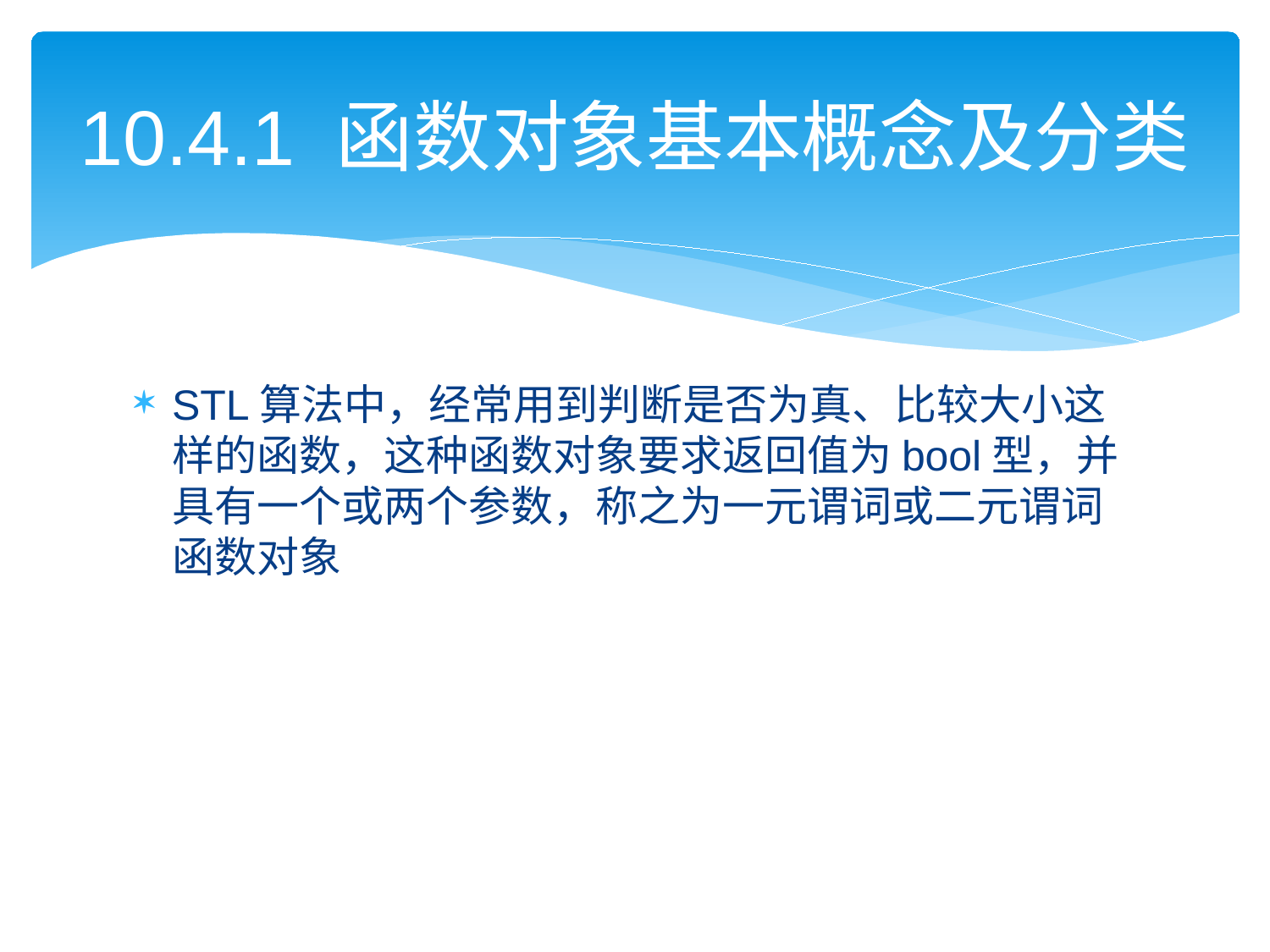

# 10.4.1 函数对象基本概念及分类
STL算法中，经常用到判断是否为真、比较大小这样的函数，这种函数对象要求返回值为bool型，并具有一个或两个参数，称之为一元谓词或二元谓词函数对象